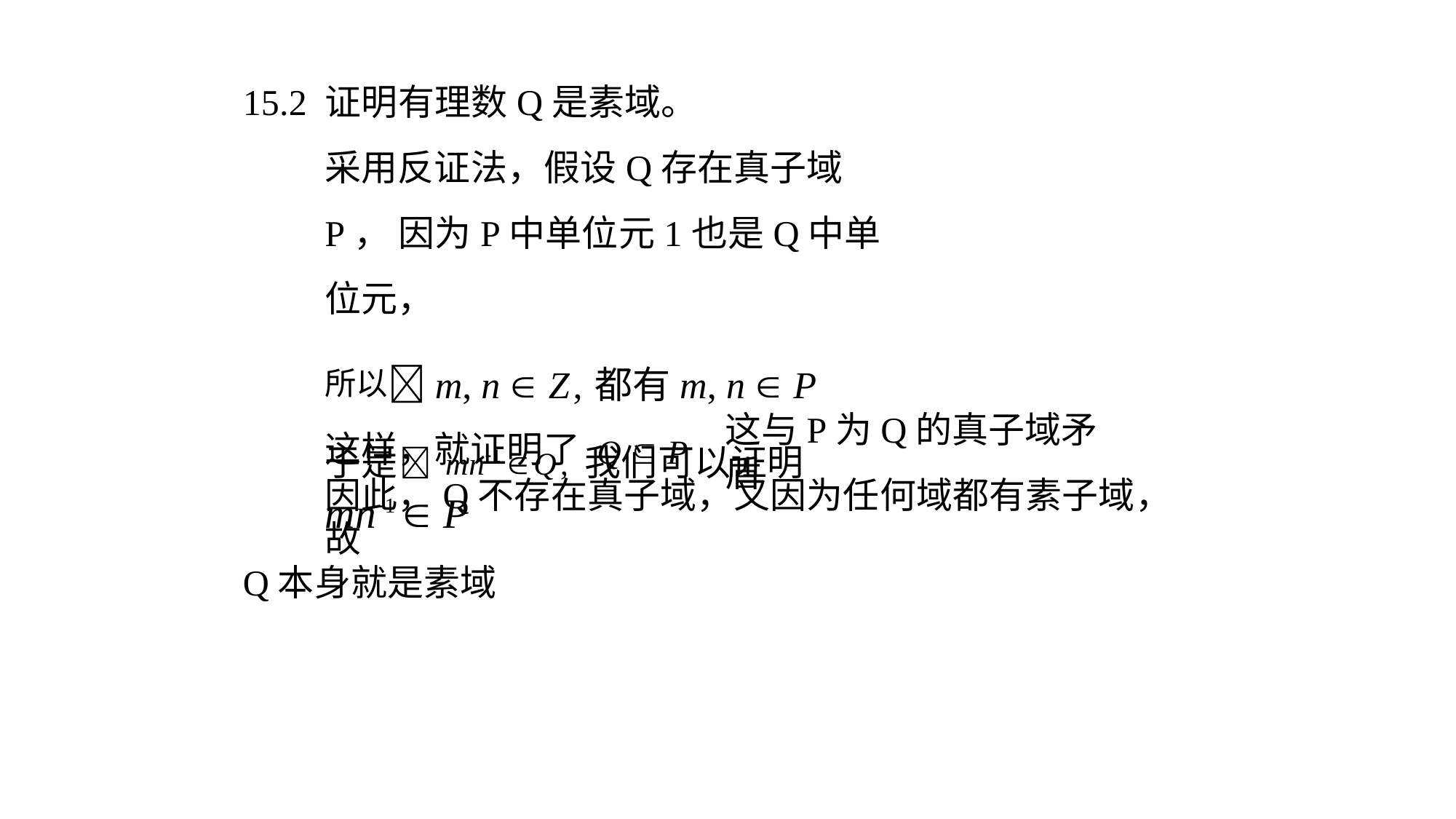

15.2 证明有理数Q是素域。
采用反证法，假设Q存在真子域P， 因为P中单位元1也是Q中单位元，
所以∀m, n ∈ Z,都有m, n ∈ P
于是∀mn−1 ∈Q,我们可以证明 mn−1 ∈ P
这样，就证明了 Q ⊆ P
这与P为Q的真子域矛盾
因此，Q不存在真子域，又因为任何域都有素子域，故
Q本身就是素域